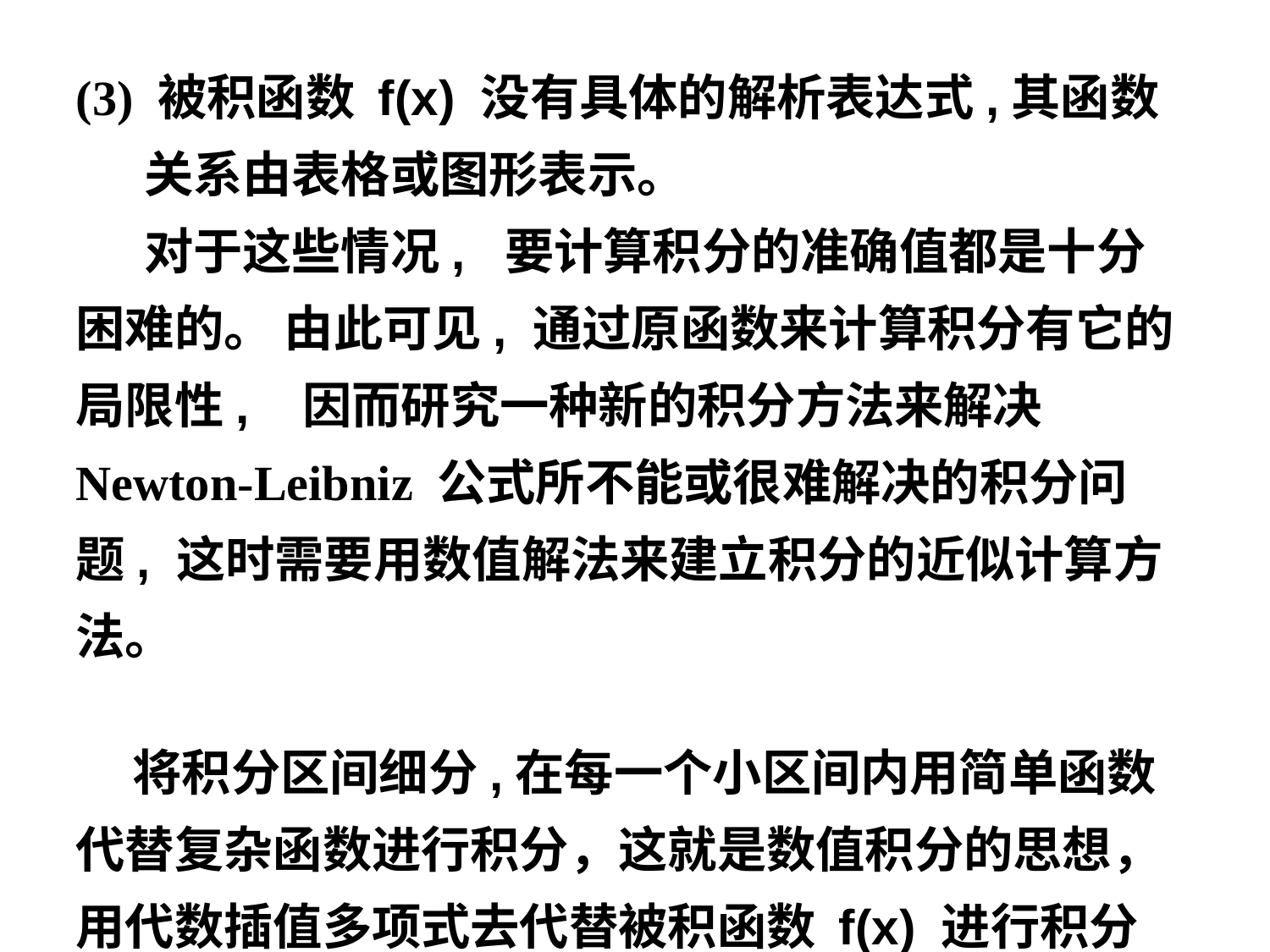

(3) 被积函数 f(x) 没有具体的解析表达式,其函数
     关系由表格或图形表示。
     对于这些情况,  要计算积分的准确值都是十分困难的。 由此可见, 通过原函数来计算积分有它的局限性,   因而研究一种新的积分方法来解决 Newton-Leibniz 公式所不能或很难解决的积分问题, 这时需要用数值解法来建立积分的近似计算方法。

    将积分区间细分,在每一个小区间内用简单函数代替复杂函数进行积分，这就是数值积分的思想，用代数插值多项式去代替被积函数 f(x) 进行积分是本章讨论数值积分的主要内容。